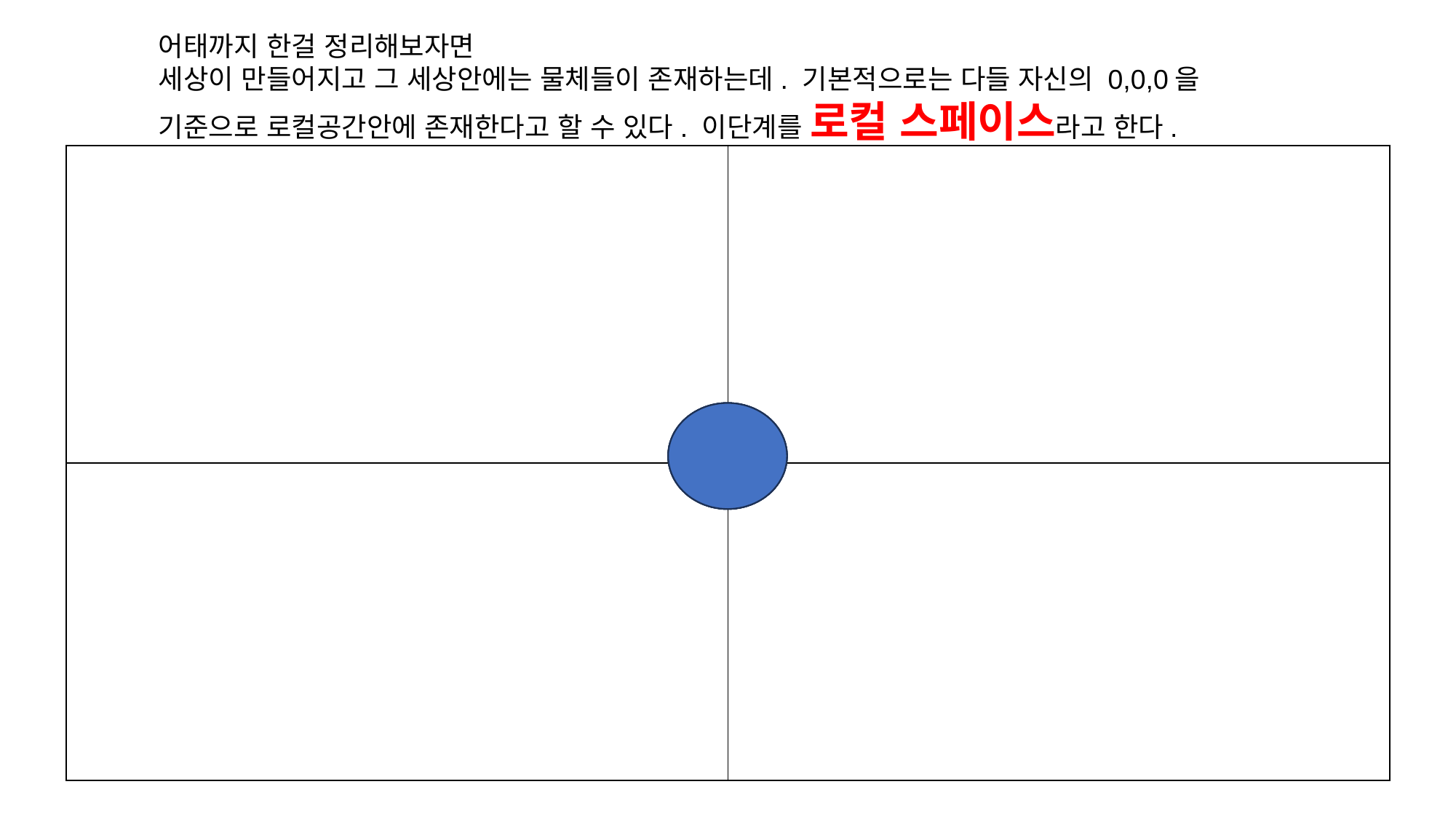

어태까지 한걸 정리해보자면
세상이 만들어지고 그 세상안에는 물체들이 존재하는데. 기본적으로는 다들 자신의 0,0,0을 기준으로 로컬공간안에 존재한다고 할 수 있다. 이단계를 로컬 스페이스라고 한다.
|  |  |
| --- | --- |
|  |  |